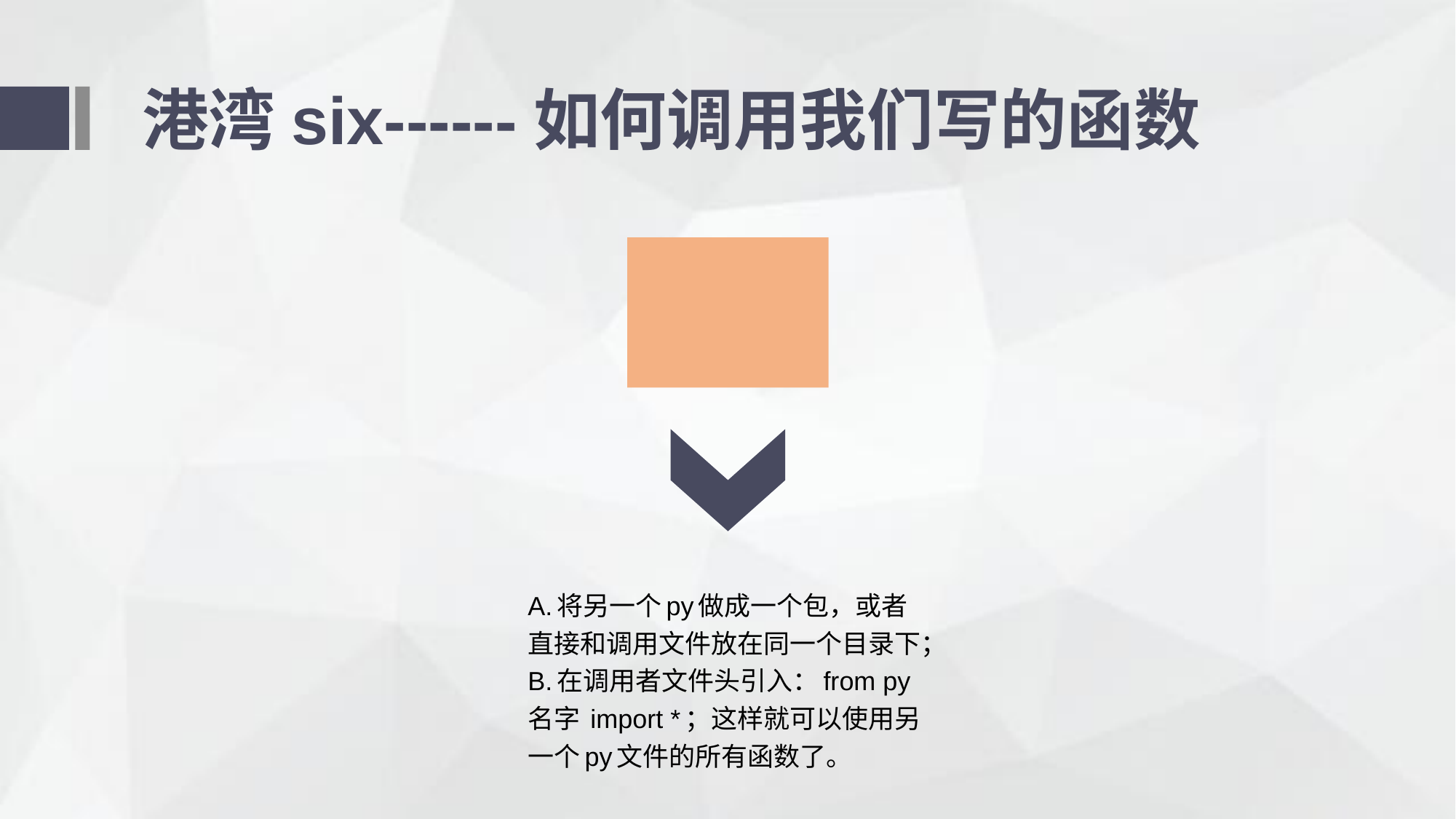

港湾six------如何调用我们写的函数

A.将另一个py做成一个包，或者直接和调用文件放在同一个目录下；
B.在调用者文件头引入：from py名字 import *；这样就可以使用另一个py文件的所有函数了。